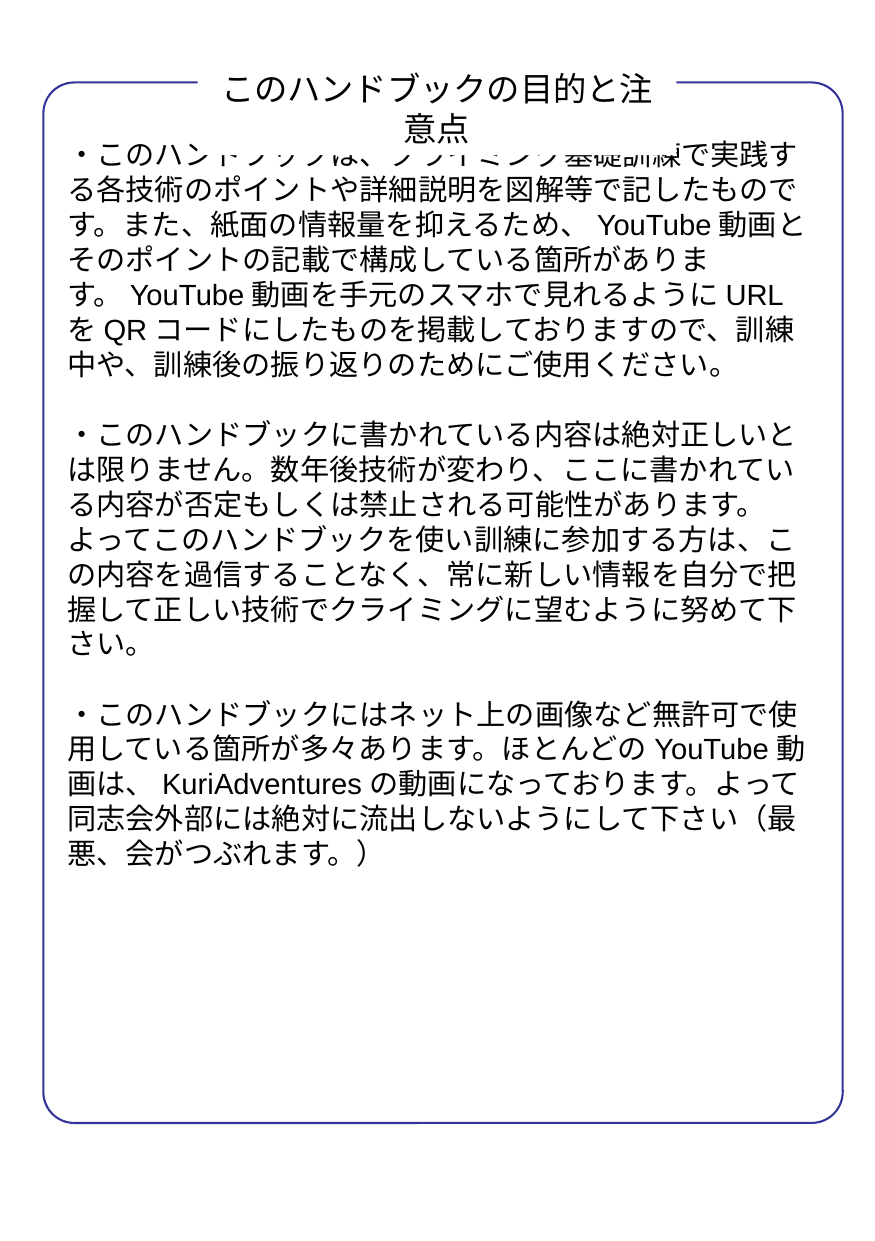

このハンドブックの目的と注意点

・このハンドブックは、クライミング基礎訓練で実践する各技術のポイントや詳細説明を図解等で記したものです。また、紙面の情報量を抑えるため、YouTube動画とそのポイントの記載で構成している箇所があります。YouTube動画を手元のスマホで見れるようにURLをQRコードにしたものを掲載しておりますので、訓練中や、訓練後の振り返りのためにご使用ください。

・このハンドブックに書かれている内容は絶対正しいとは限りません。数年後技術が変わり、ここに書かれている内容が否定もしくは禁止される可能性があります。よってこのハンドブックを使い訓練に参加する方は、この内容を過信することなく、常に新しい情報を自分で把握して正しい技術でクライミングに望むように努めて下さい。

・このハンドブックにはネット上の画像など無許可で使用している箇所が多々あります。ほとんどのYouTube動画は、KuriAdventuresの動画になっております。よって同志会外部には絶対に流出しないようにして下さい（最悪、会がつぶれます。）